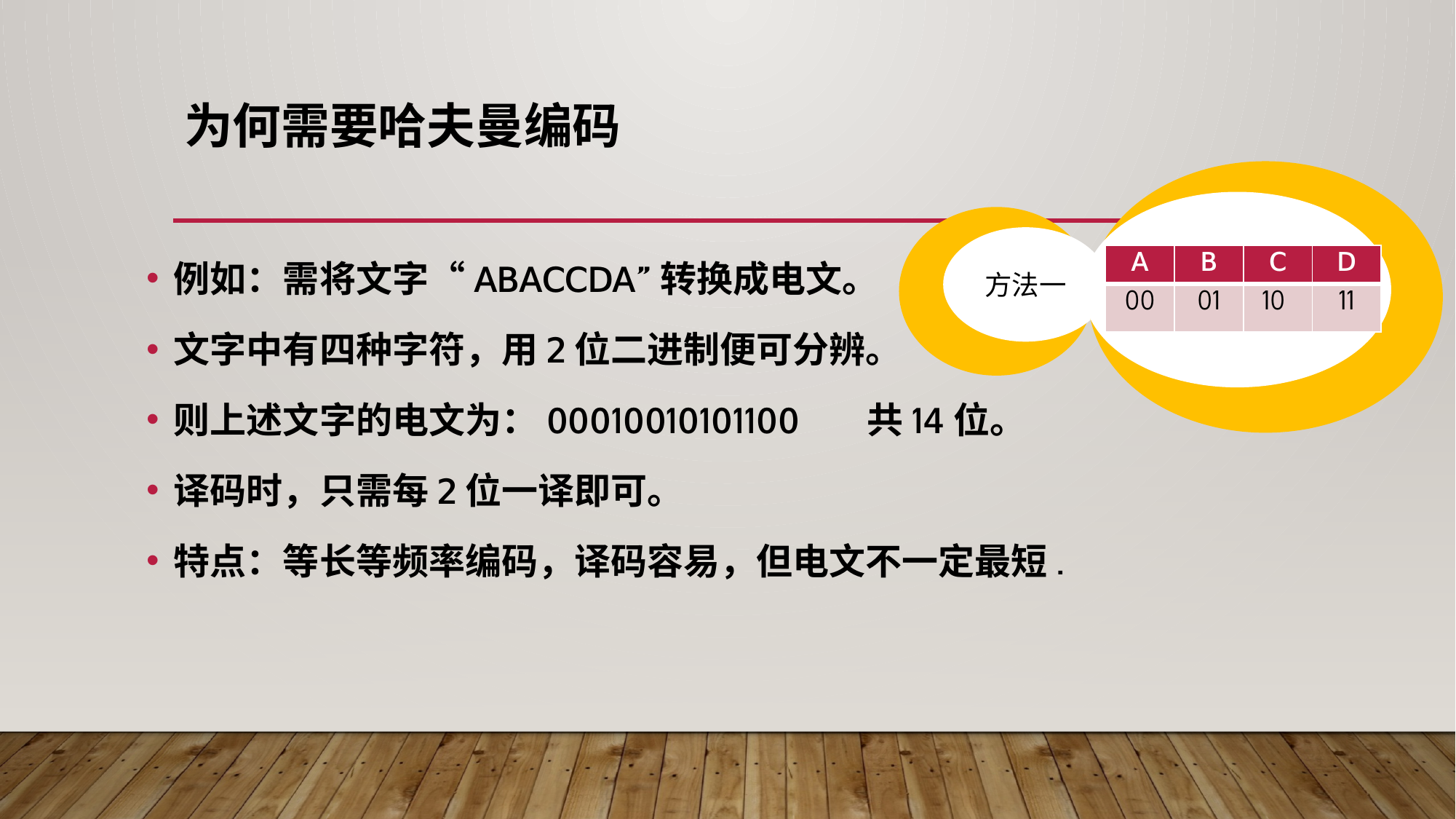

# 为何需要哈夫曼编码

方法一
例如：需将文字“ABACCDA”转换成电文。
文字中有四种字符，用2位二进制便可分辨。
则上述文字的电文为：00010010101100     共14位。
译码时，只需每2位一译即可。
特点：等长等频率编码，译码容易，但电文不一定最短.

| A | B | C | D |
| --- | --- | --- | --- |
| 00 | 01 | 10 | 11 |